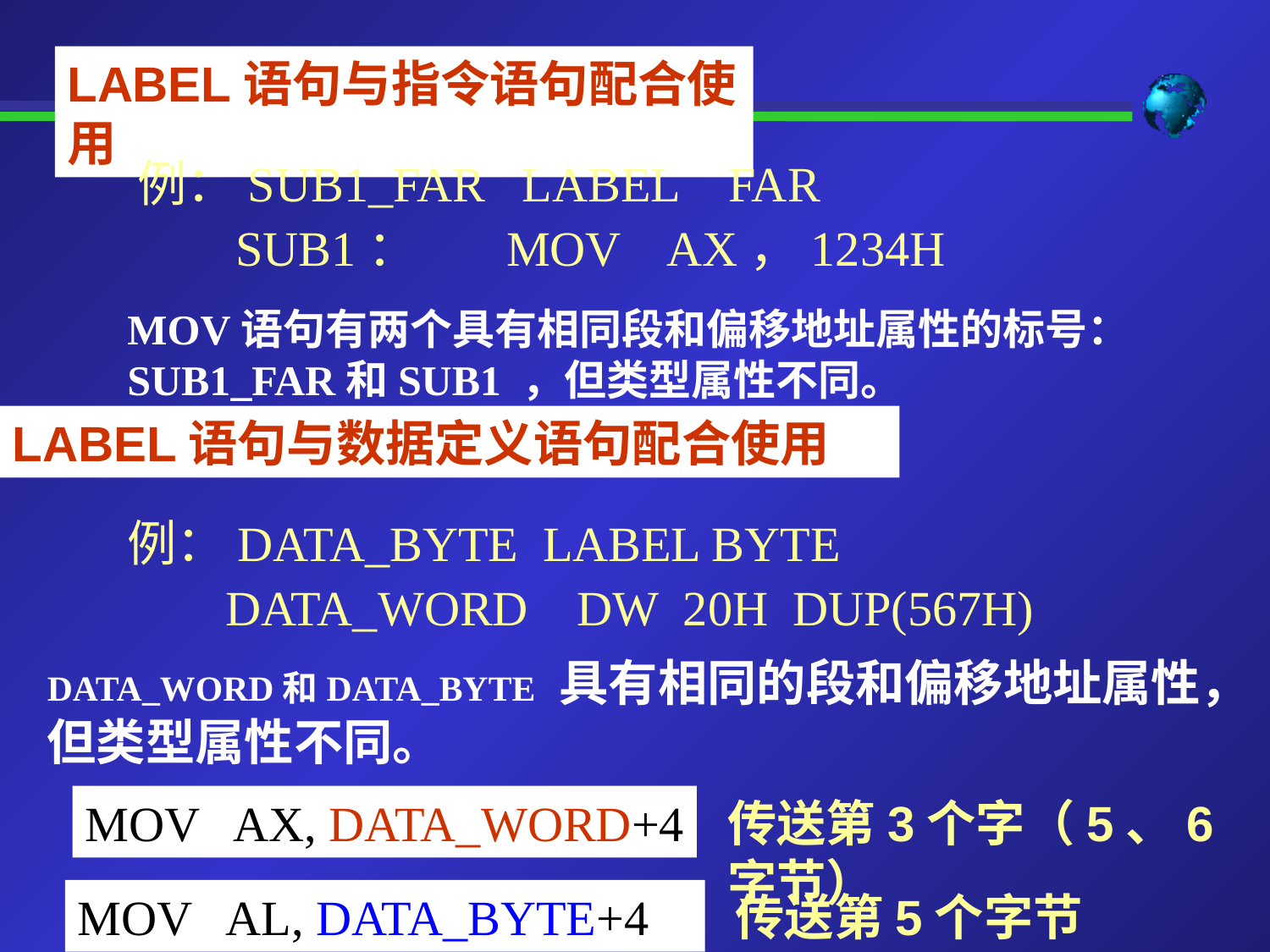

LABEL语句与指令语句配合使用
例：SUB1_FAR   LABEL    FAR
        SUB1：       MOV    AX，1234H
MOV语句有两个具有相同段和偏移地址属性的标号： SUB1_FAR和SUB1 ，但类型属性不同。
LABEL语句与数据定义语句配合使用
例：DATA_BYTE  LABEL BYTE
        DATA_WORD    DW  20H  DUP(567H)
DATA_WORD和DATA_BYTE 具有相同的段和偏移地址属性，但类型属性不同。
MOV   AX, DATA_WORD+4
传送第3个字（5、6字节）
26
MOV   AL, DATA_BYTE+4
传送第5个字节